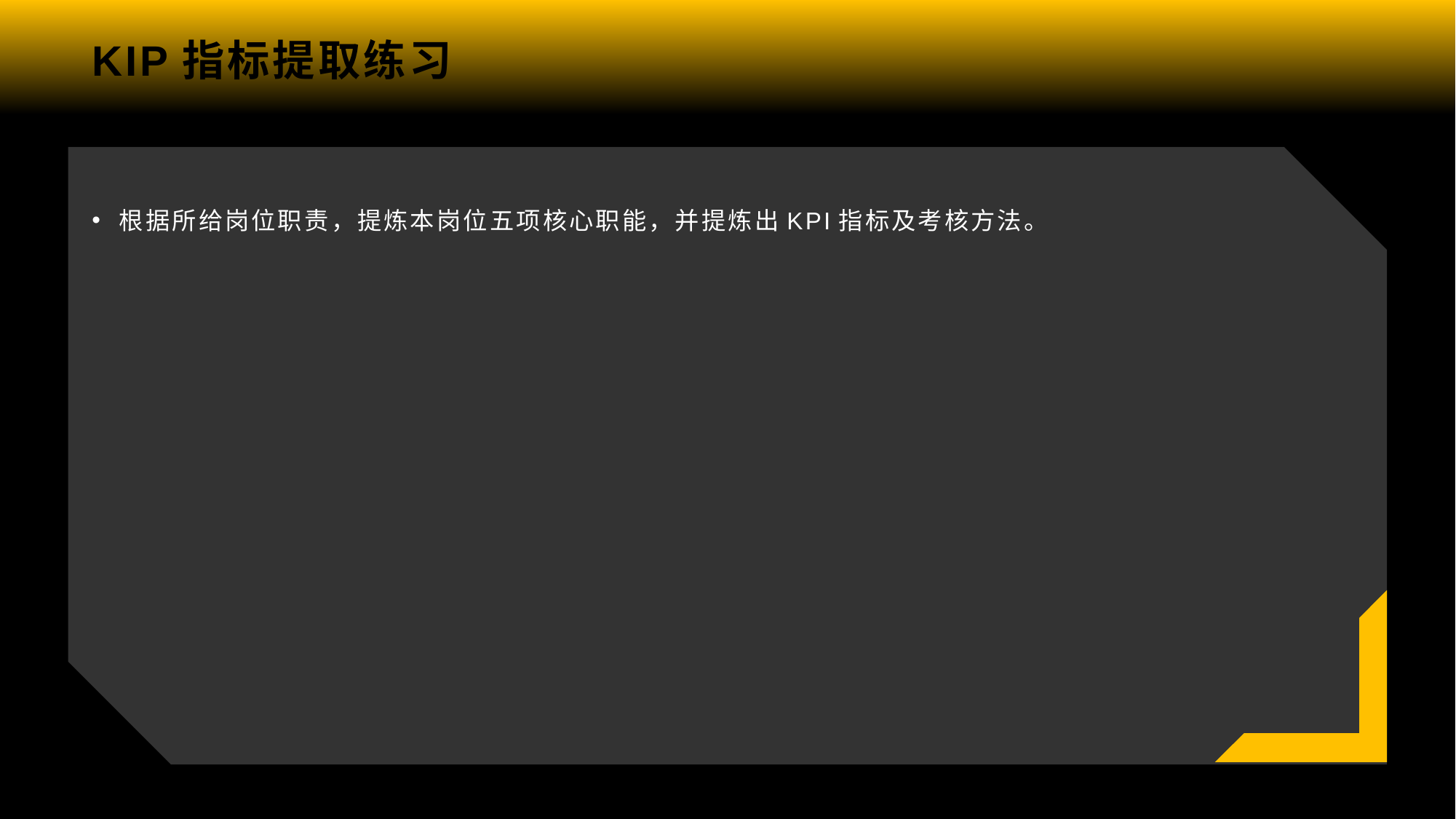

# KIP指标提取练习

根据所给岗位职责，提炼本岗位五项核心职能，并提炼出KPI指标及考核方法。